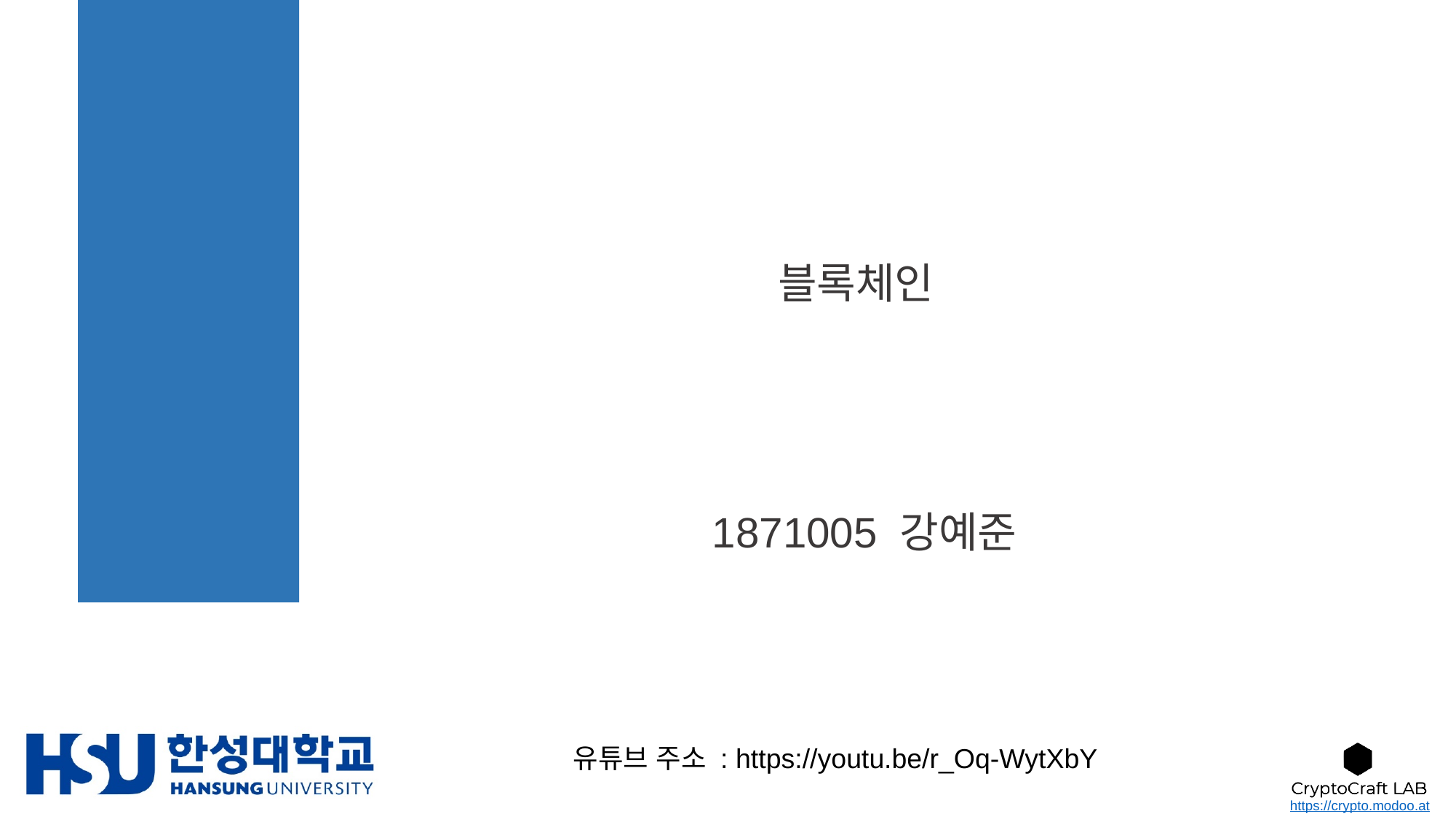

# 블록체인
1871005 강예준
유튜브 주소 : https://youtu.be/r_Oq-WytXbY